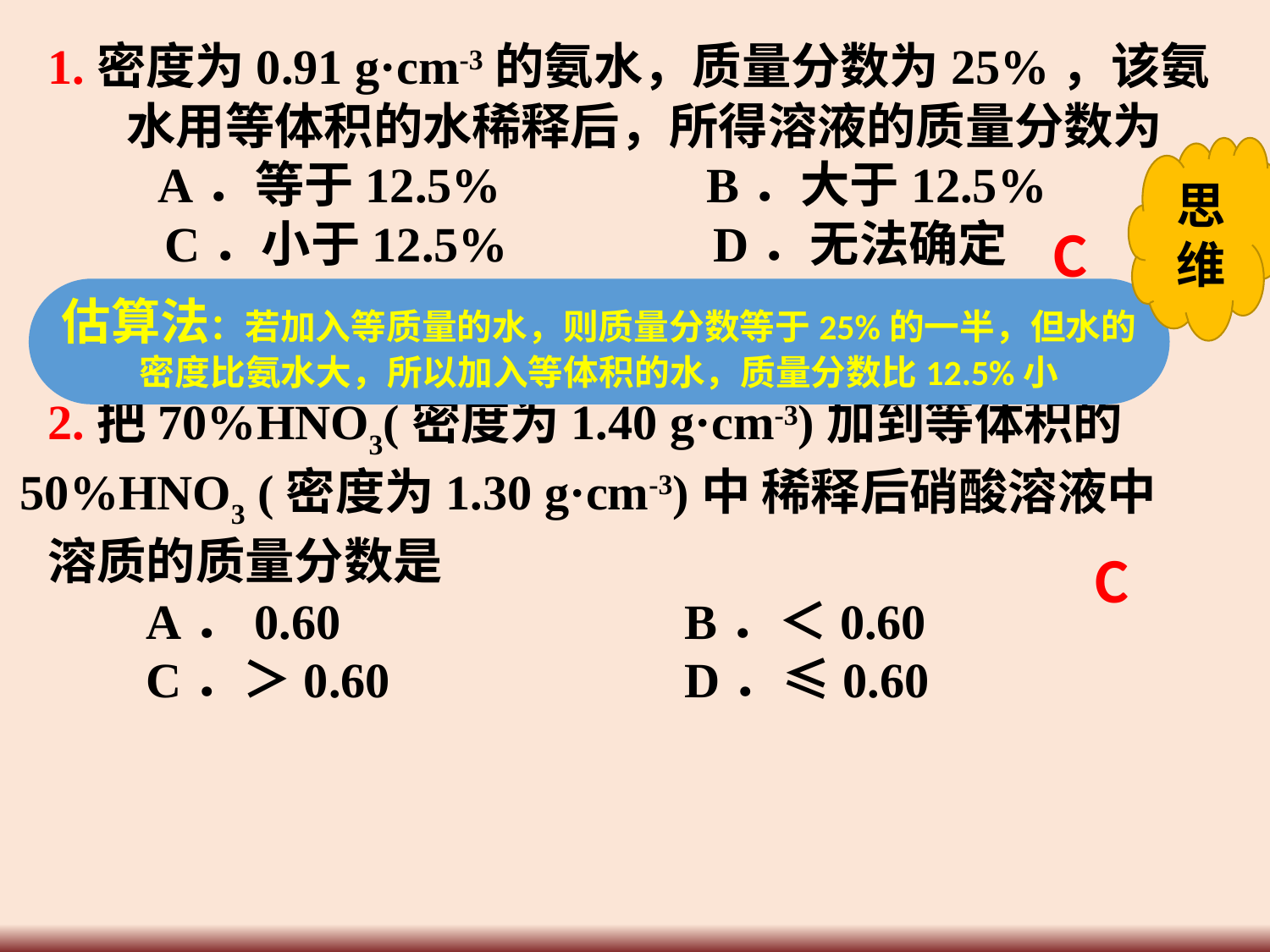

1.密度为0.91 g·cm-3的氨水，质量分数为25%，该氨
      水用等体积的水稀释后，所得溶液的质量分数为
         A．等于12.5%　　　   B．大于12.5%
　     C．小于12.5%　　　   D．无法确定

2.把70%HNO3(密度为1.40 g·cm-3)加到等体积的   50%HNO3 (密度为1.30 g·cm-3)中 稀释后硝酸溶液中
溶质的质量分数是
        A．0.60                            B．＜0.60
        C．＞0.60                        D．≤0.60
思维
C
估算法：若加入等质量的水，则质量分数等于25%的一半，但水的密度比氨水大，所以加入等体积的水，质量分数比12.5%小
C